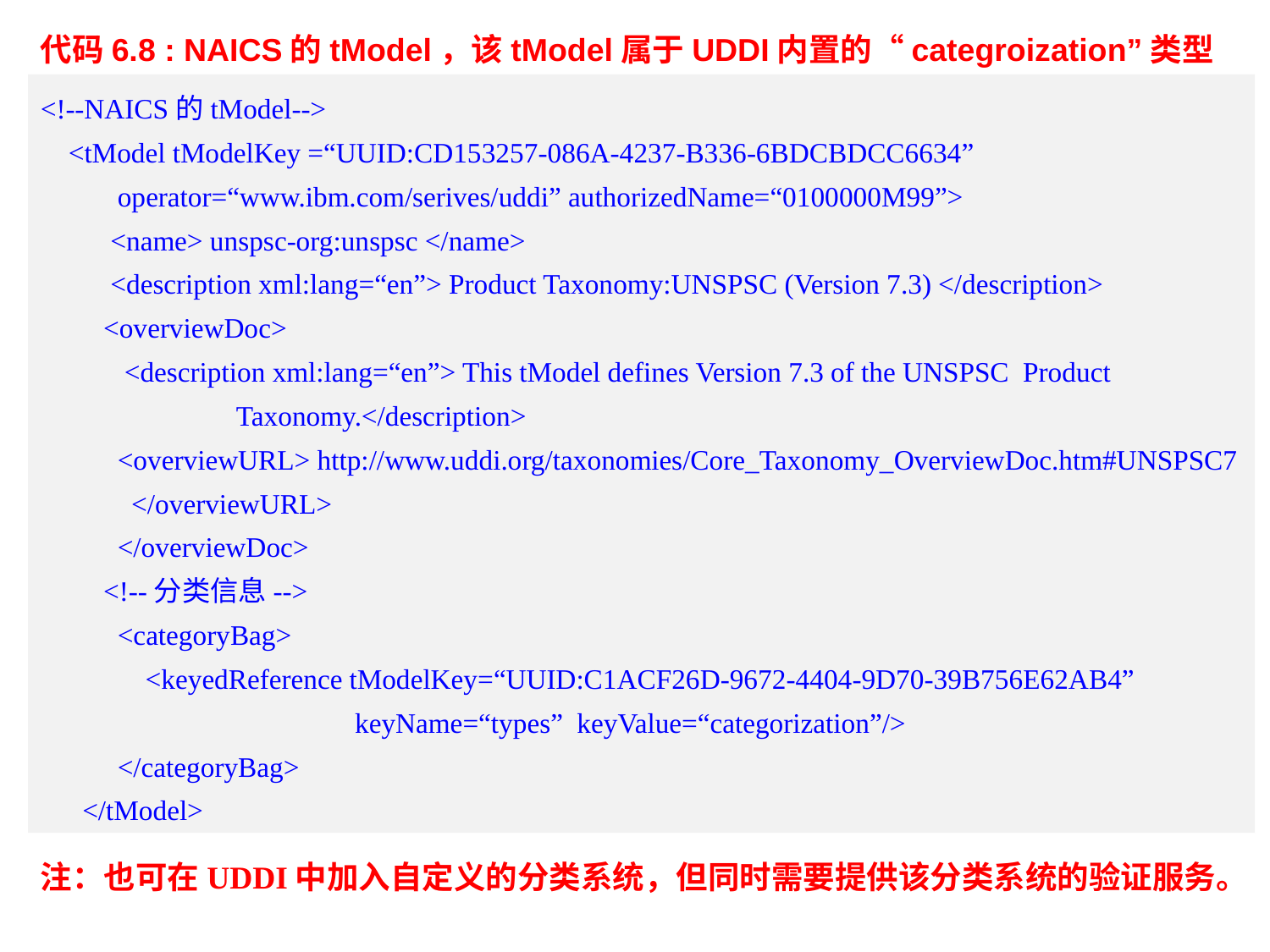

代码6.8 : NAICS的tModel，该tModel属于UDDI内置的“categroization”类型
<!--NAICS的tModel-->
    <tModel tModelKey =“UUID:CD153257-086A-4237-B336-6BDCBDCC6634”
           operator=“www.ibm.com/serives/uddi” authorizedName=“0100000M99”>
          <name> unspsc-org:unspsc </name>
          <description xml:lang=“en”> Product Taxonomy:UNSPSC (Version 7.3) </description>
         <overviewDoc>
            <description xml:lang=“en”> This tModel defines Version 7.3 of the UNSPSC  Product
                            Taxonomy.</description>
           <overviewURL> http://www.uddi.org/taxonomies/Core_Taxonomy_OverviewDoc.htm#UNSPSC7
             </overviewURL>
           </overviewDoc>
         <!--分类信息-->
           <categoryBag>
               <keyedReference tModelKey=“UUID:C1ACF26D-9672-4404-9D70-39B756E62AB4”
                                             keyName=“types”  keyValue=“categorization”/>
           </categoryBag>
      </tModel>
注：也可在UDDI中加入自定义的分类系统，但同时需要提供该分类系统的验证服务。